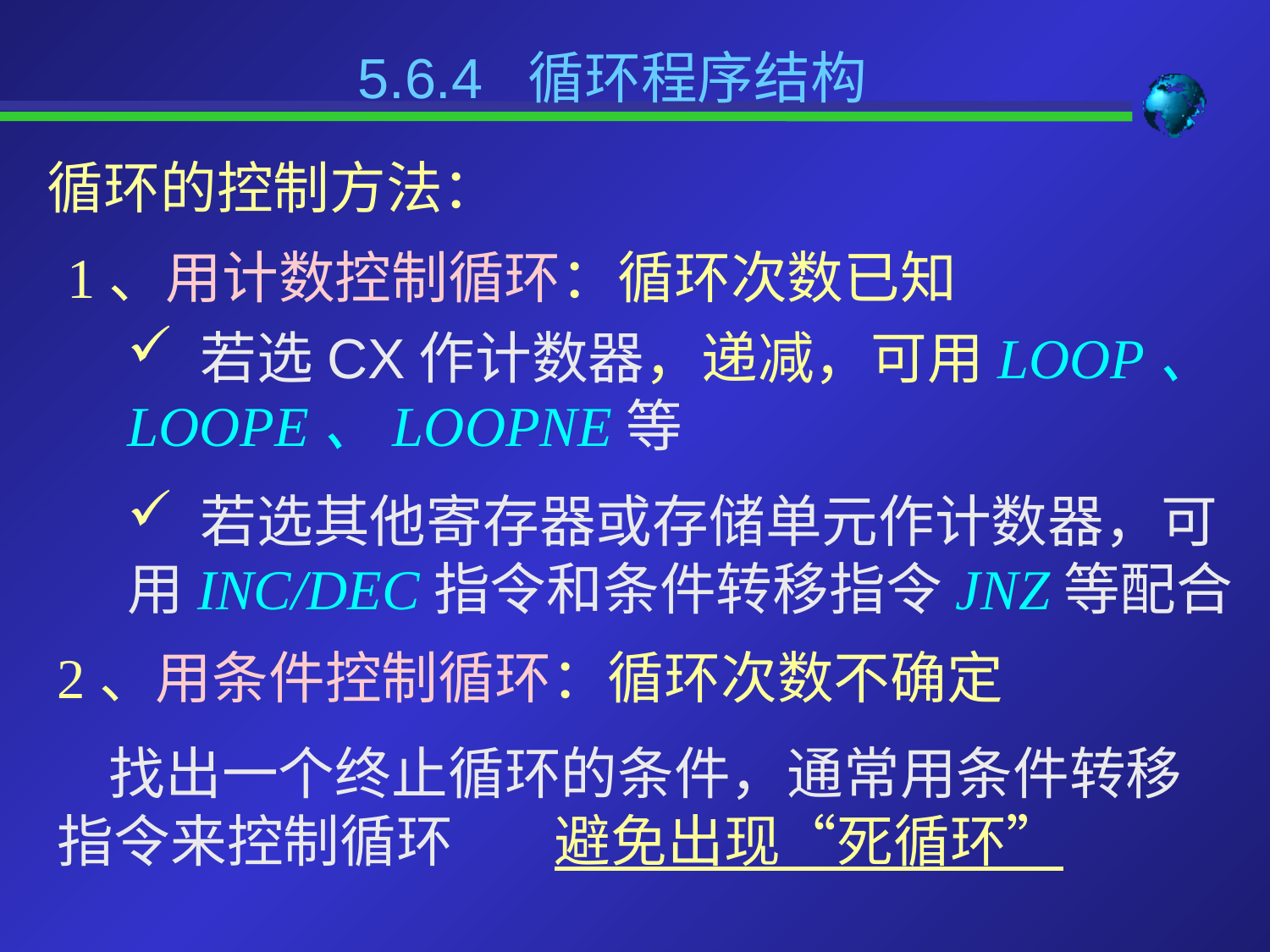

5.6.4  循环程序结构
循环的控制方法：
1、用计数控制循环：循环次数已知
 若选CX作计数器，递减，可用LOOP、LOOPE、LOOPNE等
 若选其他寄存器或存储单元作计数器，可用INC/DEC指令和条件转移指令JNZ等配合
2、用条件控制循环：循环次数不确定
   找出一个终止循环的条件，通常用条件转移指令来控制循环        避免出现“死循环”
31